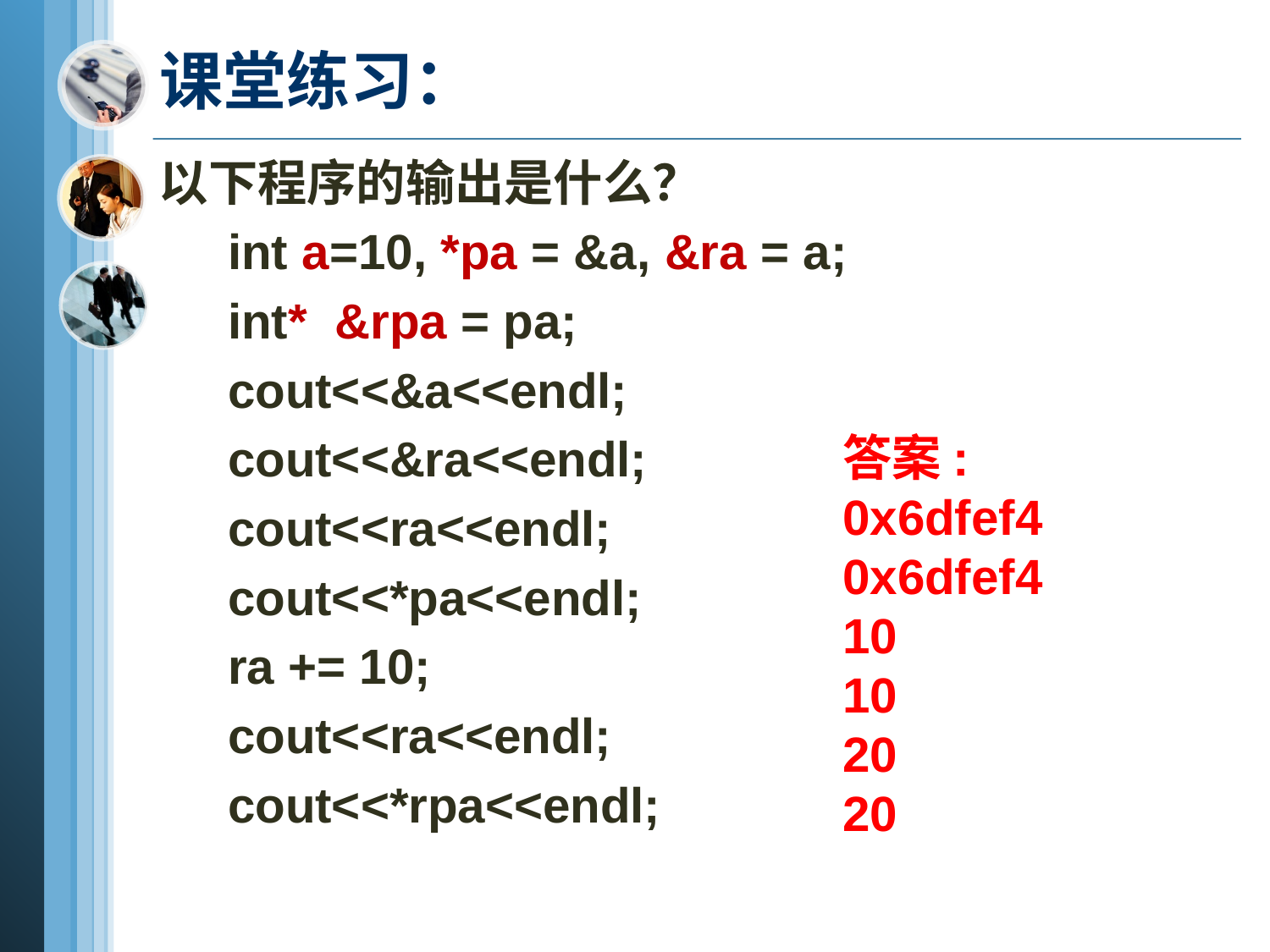

# 课堂练习：
以下程序的输出是什么？
     int a=10, *pa = &a, &ra = a;
     int*  &rpa = pa;
     cout<<&a<<endl;
     cout<<&ra<<endl;
     cout<<ra<<endl;
     cout<<*pa<<endl;
     ra += 10;
     cout<<ra<<endl;
     cout<<*rpa<<endl;

答案:
0x6dfef4
0x6dfef4
10
10
20
20